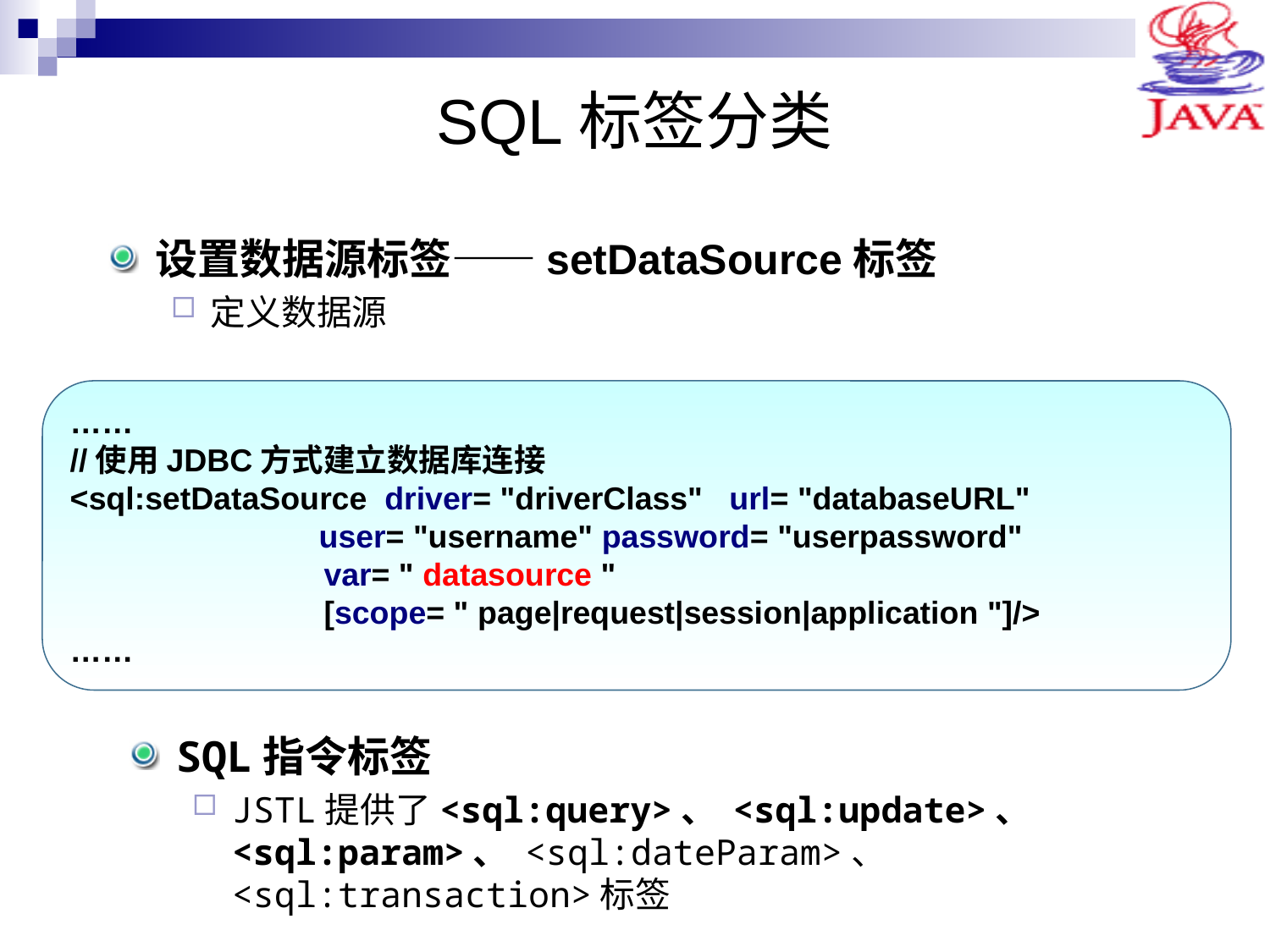

# SQL标签分类
设置数据源标签——setDataSource标签
定义数据源
……
//使用JDBC方式建立数据库连接
<sql:setDataSource  driver= "driverClass"   url= "databaseURL"
                            user= "username" password= "userpassword"
		var= " datasource "
		[scope= " page|request|session|application "]/>
……

SQL指令标签
JSTL提供了<sql:query>、 <sql:update>、 <sql:param>、 <sql:dateParam>、 <sql:transaction>标签